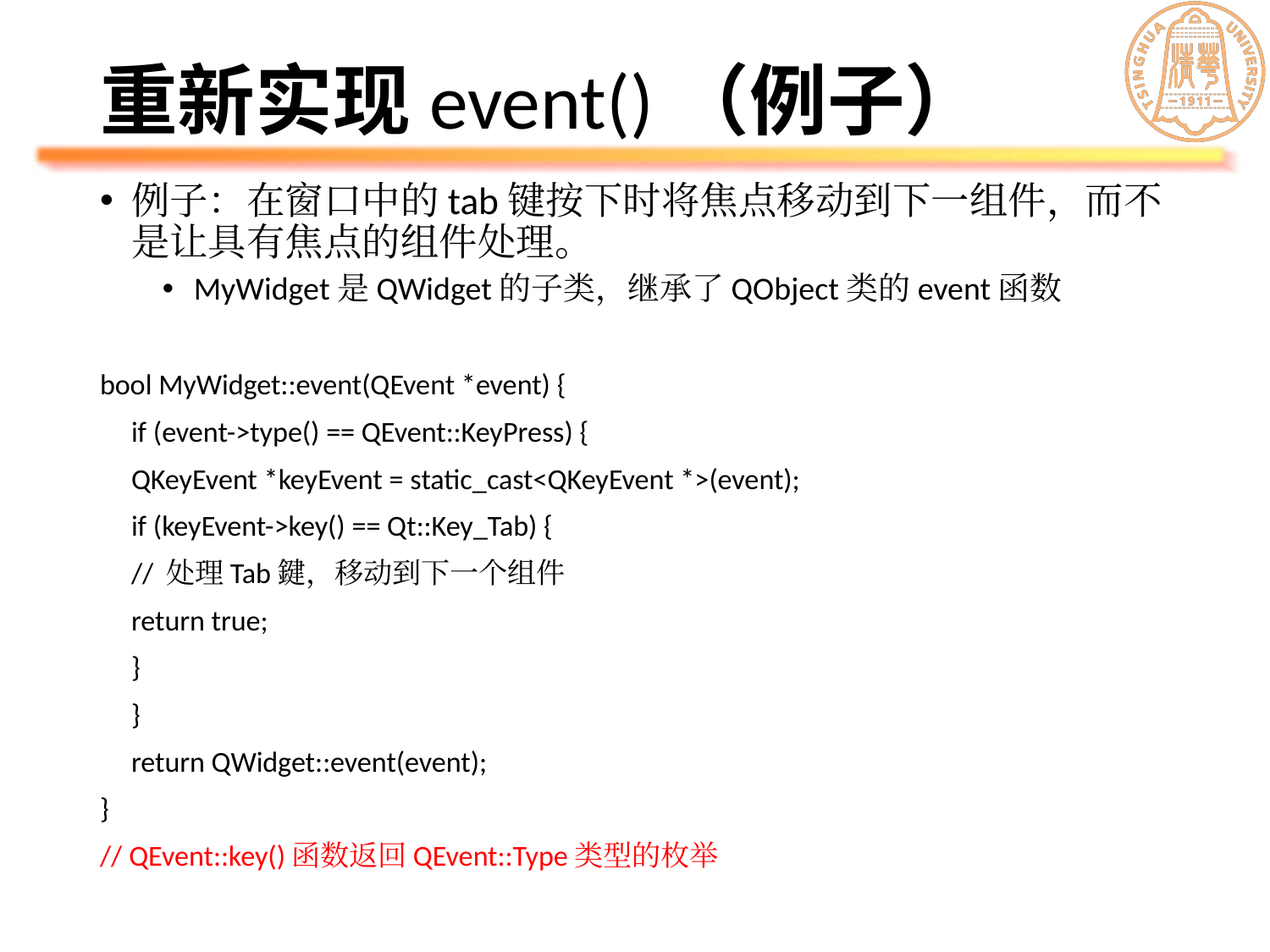

# 重新实现event()（例子）
例子：在窗口中的tab键按下时将焦点移动到下一组件，而不是让具有焦点的组件处理。
MyWidget是QWidget的子类，继承了QObject类的event函数

bool MyWidget::event(QEvent *event) {
	if (event->type() == QEvent::KeyPress) {
		QKeyEvent *keyEvent = static_cast<QKeyEvent *>(event);
		if (keyEvent->key() == Qt::Key_Tab) {
			// 处理Tab鍵，移动到下一个组件
			return true;
		}
	}
	return QWidget::event(event);
}
// QEvent::key()函数返回QEvent::Type类型的枚举